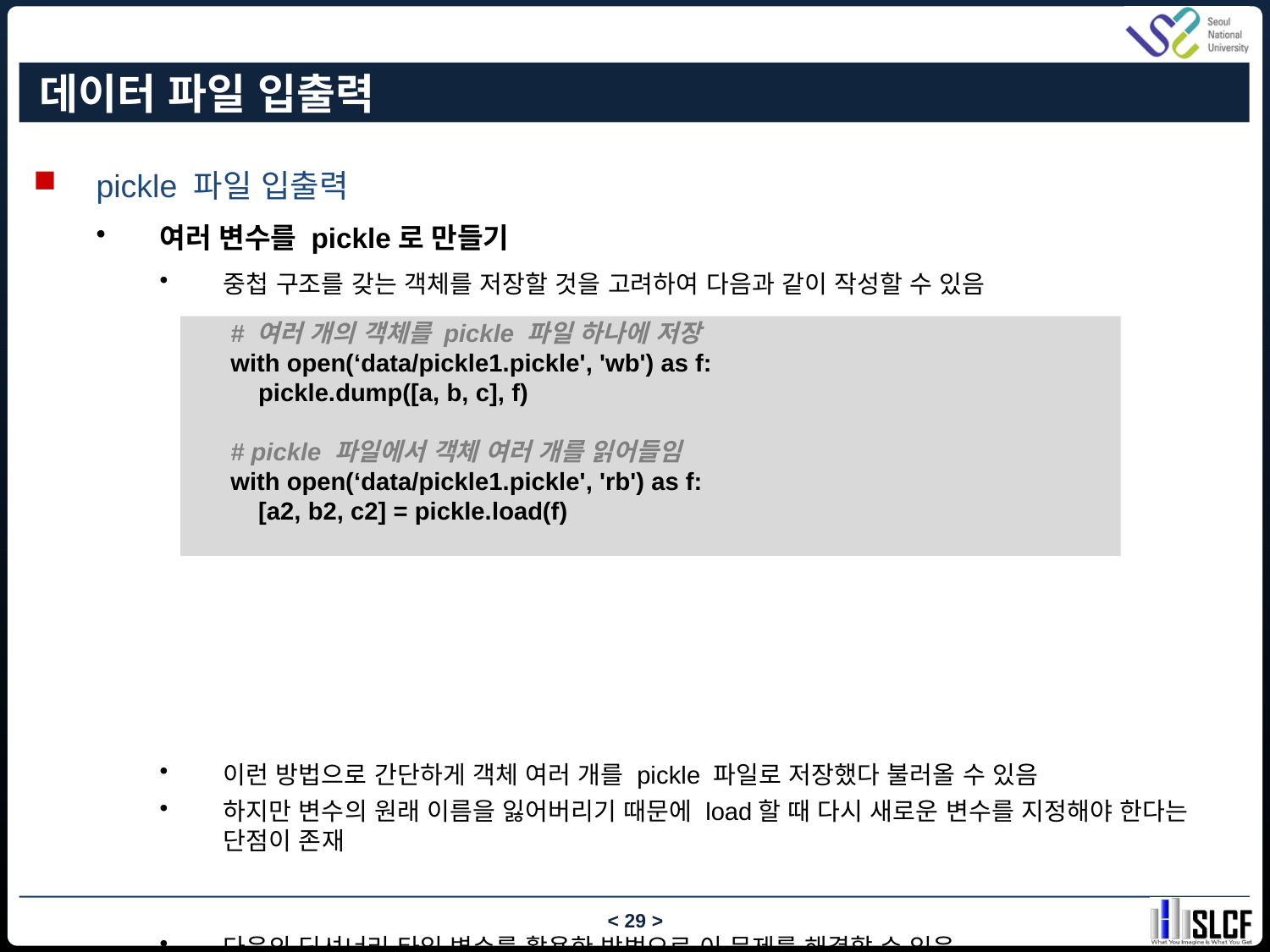

# 데이터 파일 입출력
pickle 파일 입출력
여러 변수를 pickle로 만들기
중첩 구조를 갖는 객체를 저장할 것을 고려하여 다음과 같이 작성할 수 있음

이런 방법으로 간단하게 객체 여러 개를 pickle 파일로 저장했다 불러올 수 있음
하지만 변수의 원래 이름을 잃어버리기 때문에 load할 때 다시 새로운 변수를 지정해야 한다는 단점이 존재

다음의 딕셔너리 타입 변수를 활용한 방법으로 이 문제를 해결할 수 있음
# 여러 개의 객체를 pickle 파일 하나에 저장
with open(‘data/pickle1.pickle', 'wb') as f:
    pickle.dump([a, b, c], f)

# pickle 파일에서 객체 여러 개를 읽어들임
with open(‘data/pickle1.pickle', 'rb') as f:
    [a2, b2, c2] = pickle.load(f)